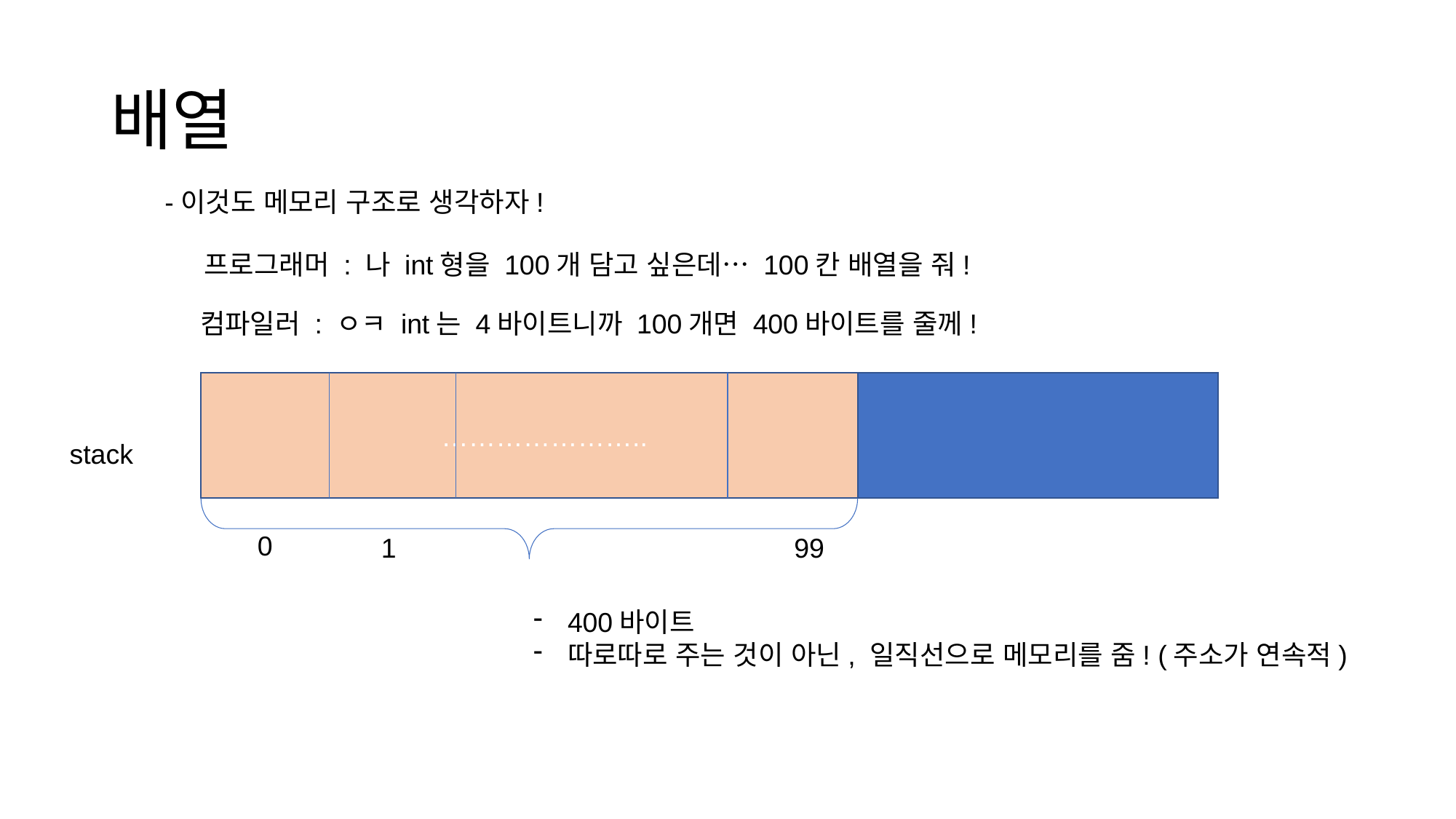

# 배열
-이것도 메모리 구조로 생각하자!

프로그래머 : 나 int형을 100개 담고 싶은데… 100칸 배열을 줘!
컴파일러 : ㅇㅋ int는 4바이트니까 100개면 400바이트를 줄께!

    …………………..
stack
0
1
99
400바이트
따로따로 주는 것이 아닌, 일직선으로 메모리를 줌! (주소가 연속적)